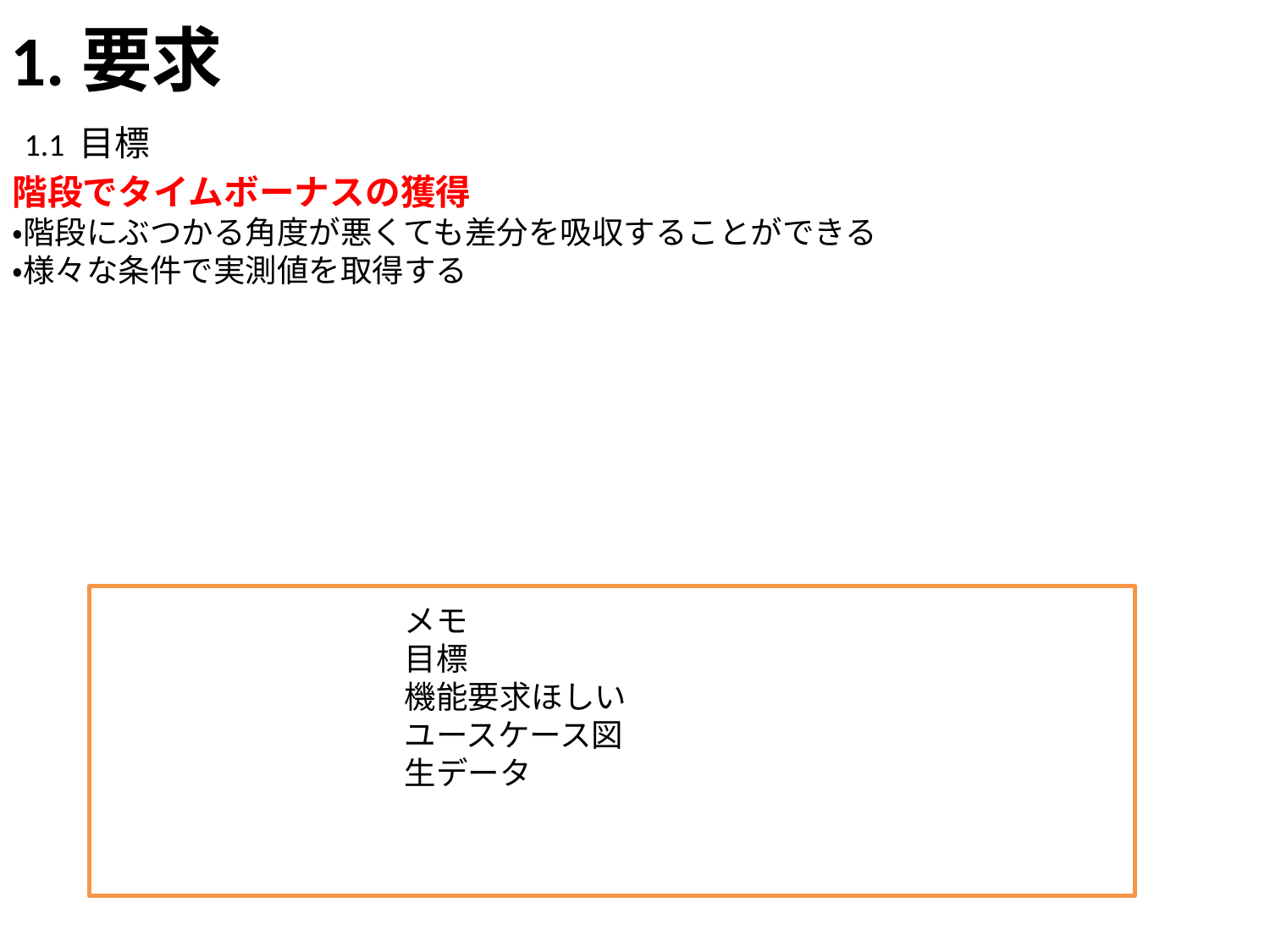

1.要求
1.1 目標
階段でタイムボーナスの獲得
・階段にぶつかる角度が悪くても差分を吸収することができる
・様々な条件で実測値を取得する

メモ
目標
機能要求ほしい
ユースケース図
生データ